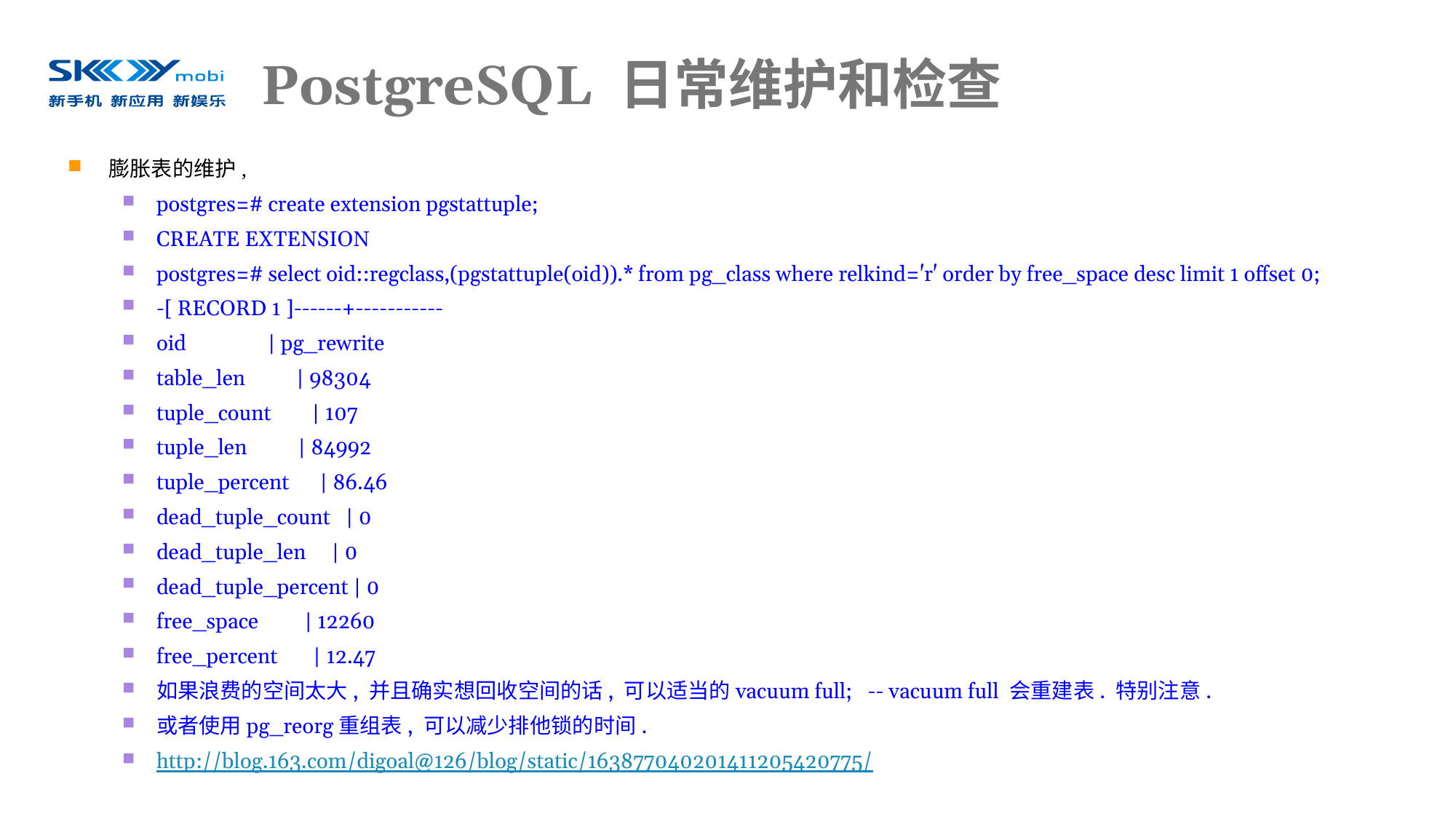

# PostgreSQL 日常维护和检查
膨胀表的维护,
postgres=# create extension pgstattuple;
CREATE EXTENSION
postgres=# select oid::regclass,(pgstattuple(oid)).* from pg_class where relkind='r' order by free_space desc limit 1 offset 0;
-[ RECORD 1 ]------+-----------
oid                | pg_rewrite
table_len          | 98304
tuple_count        | 107
tuple_len          | 84992
tuple_percent      | 86.46
dead_tuple_count   | 0
dead_tuple_len     | 0
dead_tuple_percent | 0
free_space         | 12260
free_percent       | 12.47
如果浪费的空间太大, 并且确实想回收空间的话, 可以适当的vacuum full;   -- vacuum full 会重建表. 特别注意.
或者使用pg_reorg重组表, 可以减少排他锁的时间.
http://blog.163.com/digoal@126/blog/static/163877040201411205420775/